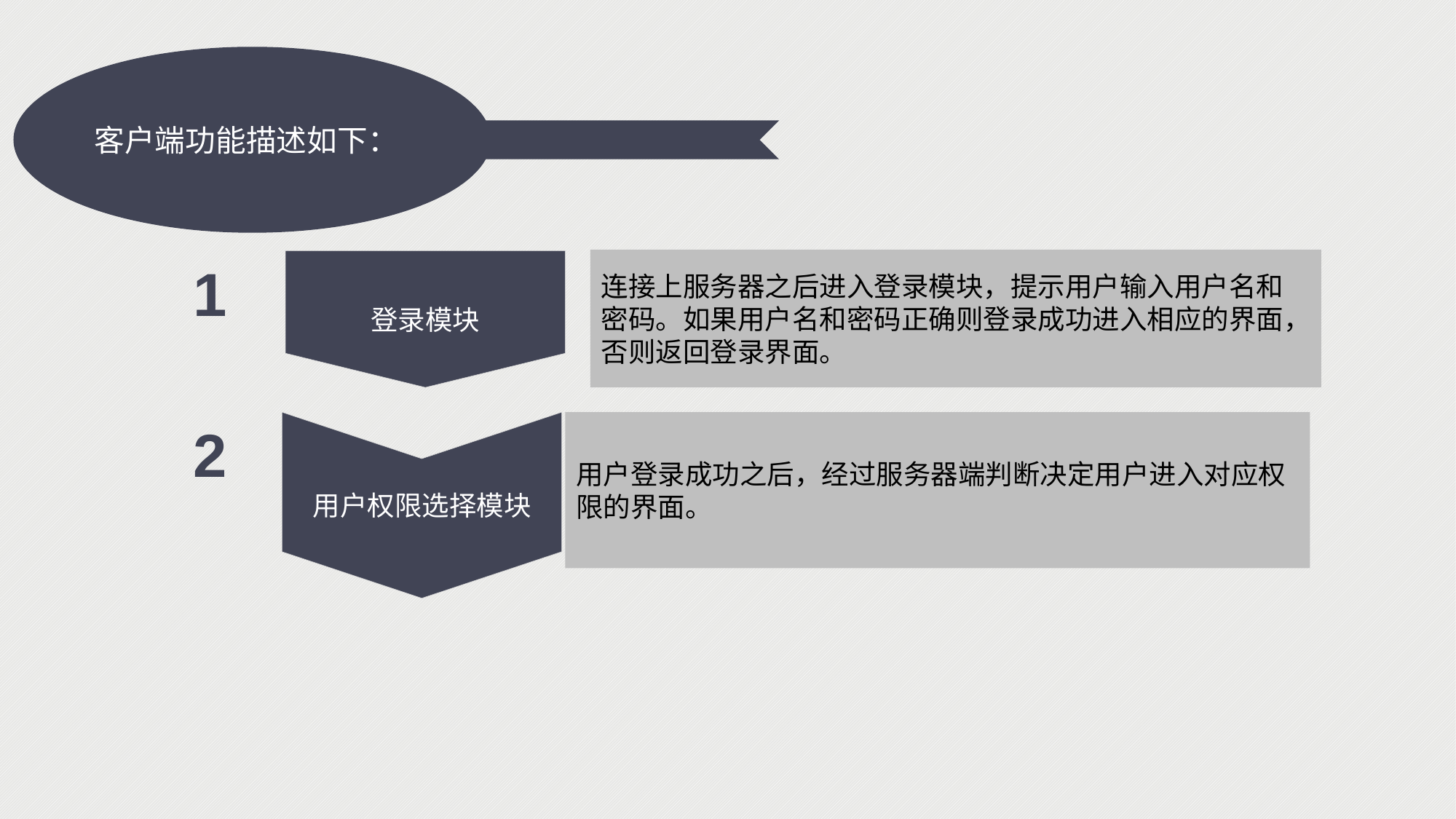

客户端功能描述如下：

连接上服务器之后进入登录模块，提示用户输入用户名和密码。如果用户名和密码正确则登录成功进入相应的界面，否则返回登录界面。
1
登录模块
2
用户权限选择模块
用户登录成功之后，经过服务器端判断决定用户进入对应权限的界面。